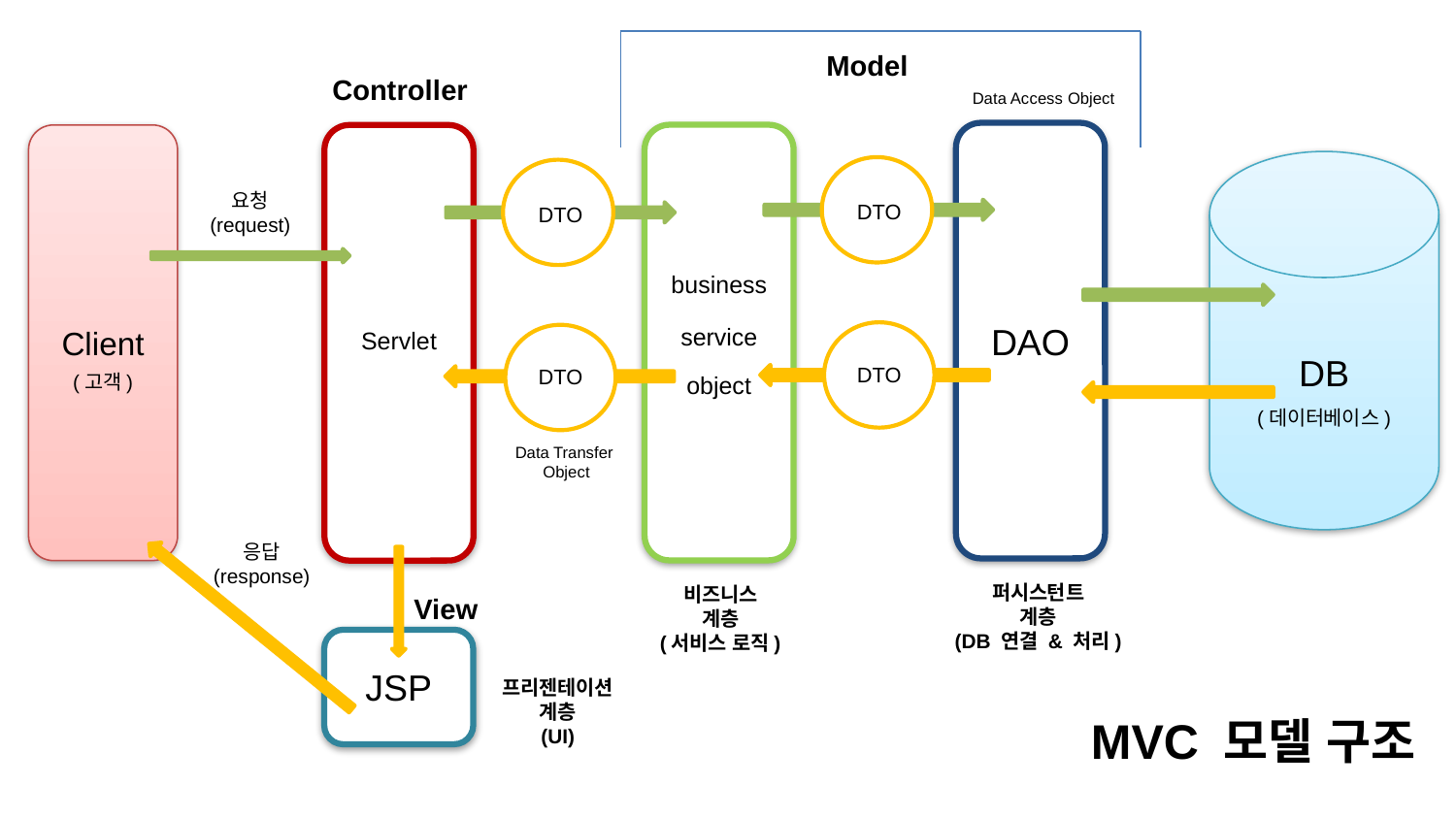

Model
Controller
Data Access Object
DAO

Client

DB

요청
(request)
DTO
DTO

business

service
Servlet

DTO
DTO
(고객)
object

(데이터베이스)
Data Transfer
Object
응답
(response)
퍼시스턴트
계층
(DB 연결 & 처리)
비즈니스
계층
(서비스 로직)
View

JSP
프리젠테이션
계층
(UI)
MVC 모델 구조